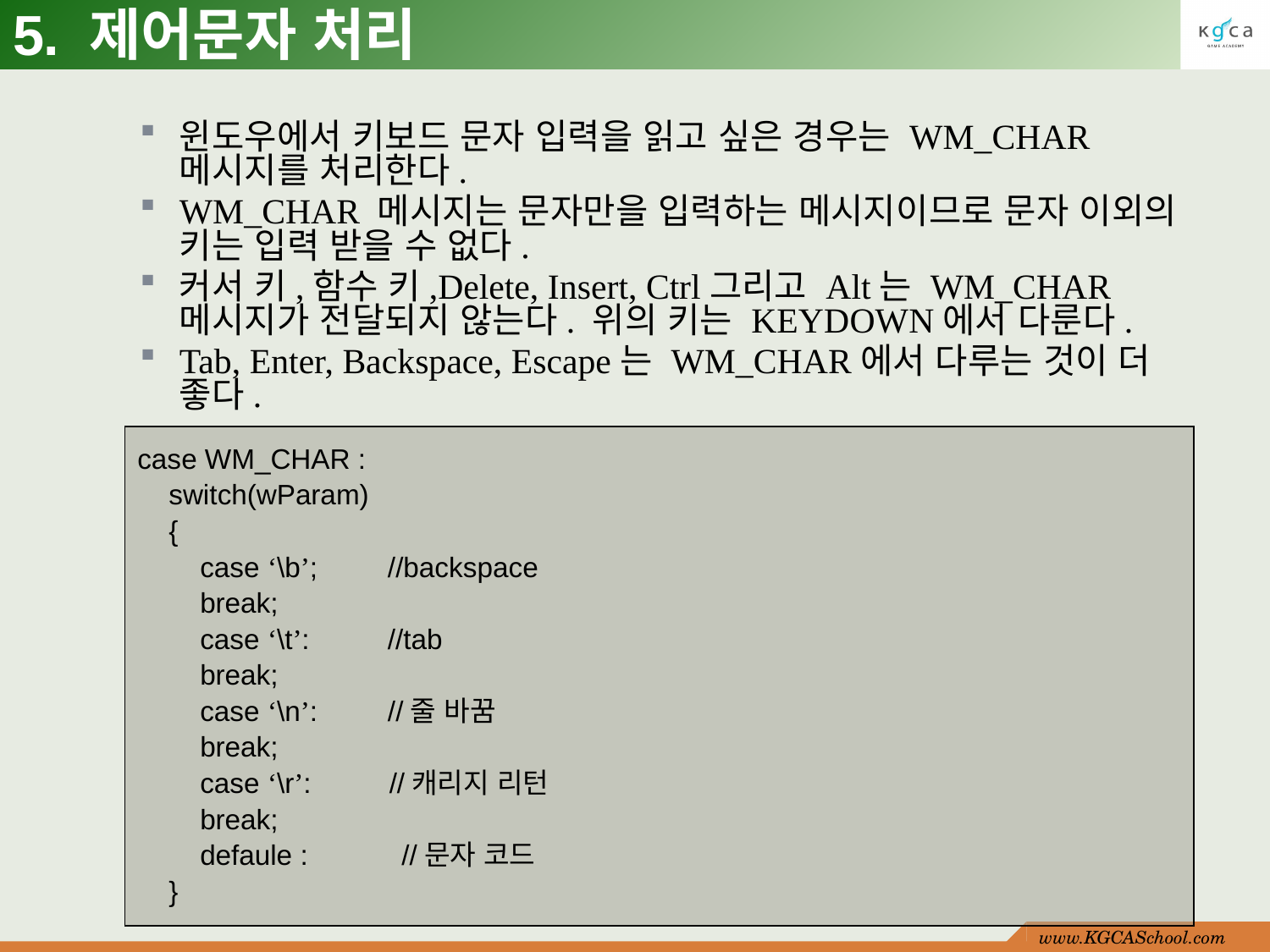

# 5. 제어문자 처리
윈도우에서 키보드 문자 입력을 읽고 싶은 경우는 WM_CHAR메시지를 처리한다.
WM_CHAR 메시지는 문자만을 입력하는 메시지이므로 문자 이외의 키는 입력 받을 수 없다.
커서 키,함수 키,Delete, Insert, Ctrl그리고 Alt는 WM_CHAR메시지가 전달되지 않는다. 위의 키는 KEYDOWN에서 다룬다.
Tab, Enter, Backspace, Escape는 WM_CHAR에서 다루는 것이 더 좋다.
case WM_CHAR :
    switch(wParam)
    {
        case ‘\b’;         //backspace
        break;
        case ‘\t’:          //tab
        break;
        case ‘\n’:         //줄 바꿈
        break;
        case ‘\r’:          //캐리지 리턴
        break;
        defaule :            //문자 코드
    }